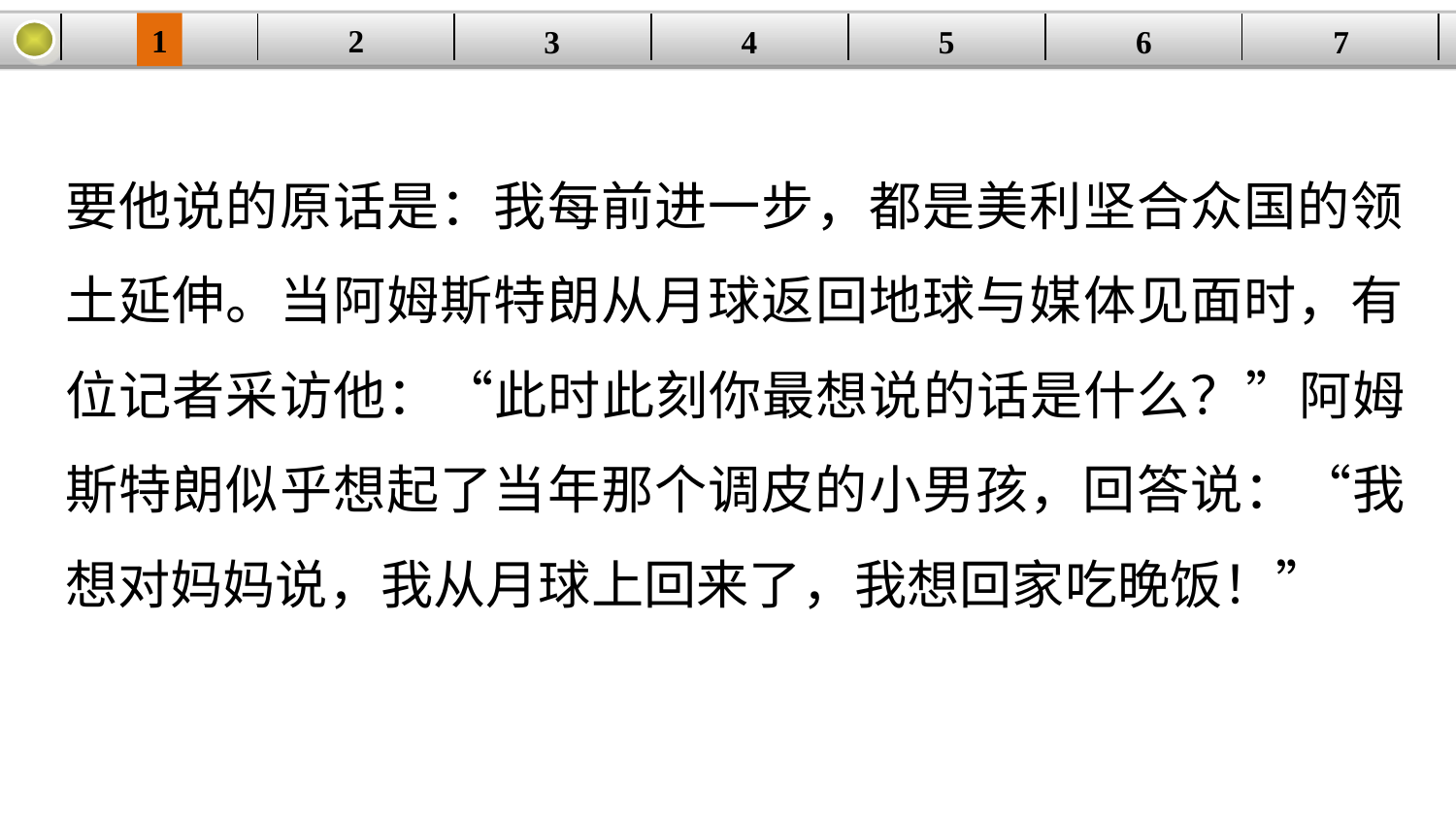

1
2
|  |  |  |  |  |  |  |
| --- | --- | --- | --- | --- | --- | --- |
3
4
5
6
7

要他说的原话是：我每前进一步，都是美利坚合众国的领土延伸。当阿姆斯特朗从月球返回地球与媒体见面时，有位记者采访他：“此时此刻你最想说的话是什么？”阿姆斯特朗似乎想起了当年那个调皮的小男孩，回答说：“我想对妈妈说，我从月球上回来了，我想回家吃晚饭！”